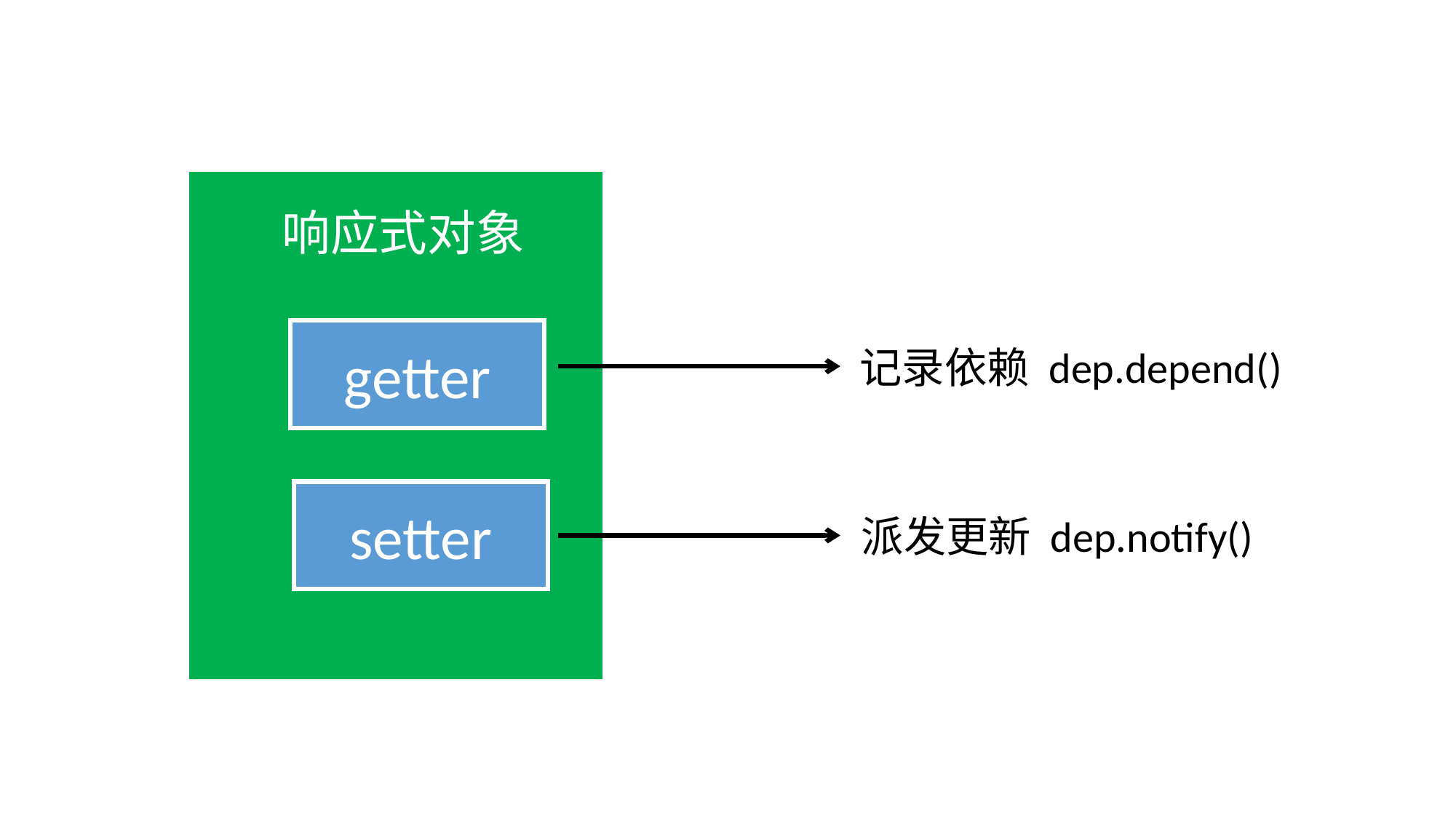

响应式对象
getter
记录依赖 dep.depend()
setter
派发更新 dep.notify()